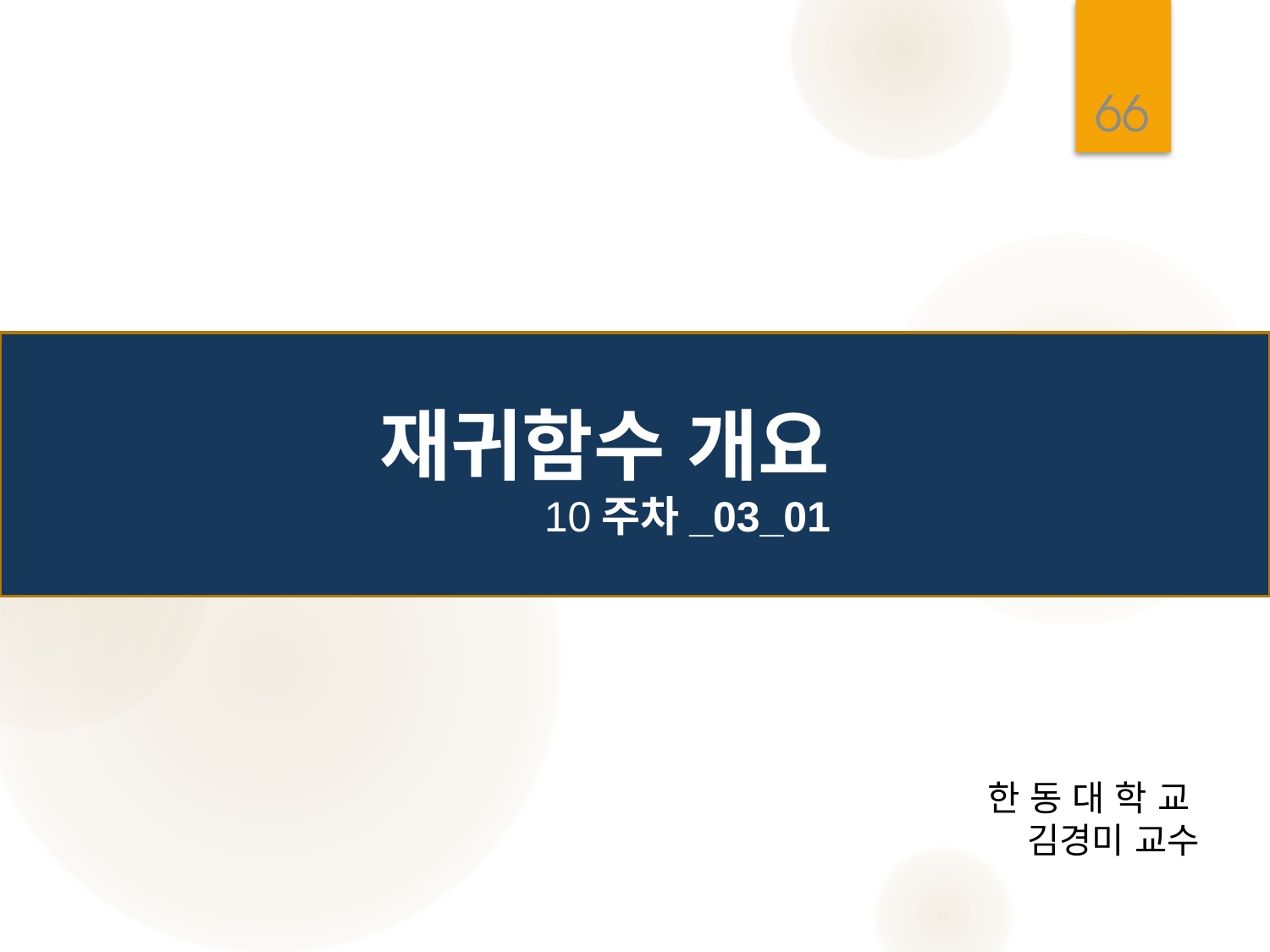

66

# 재귀함수 개요 10주차_03_01
한 동 대 학 교
김경미 교수